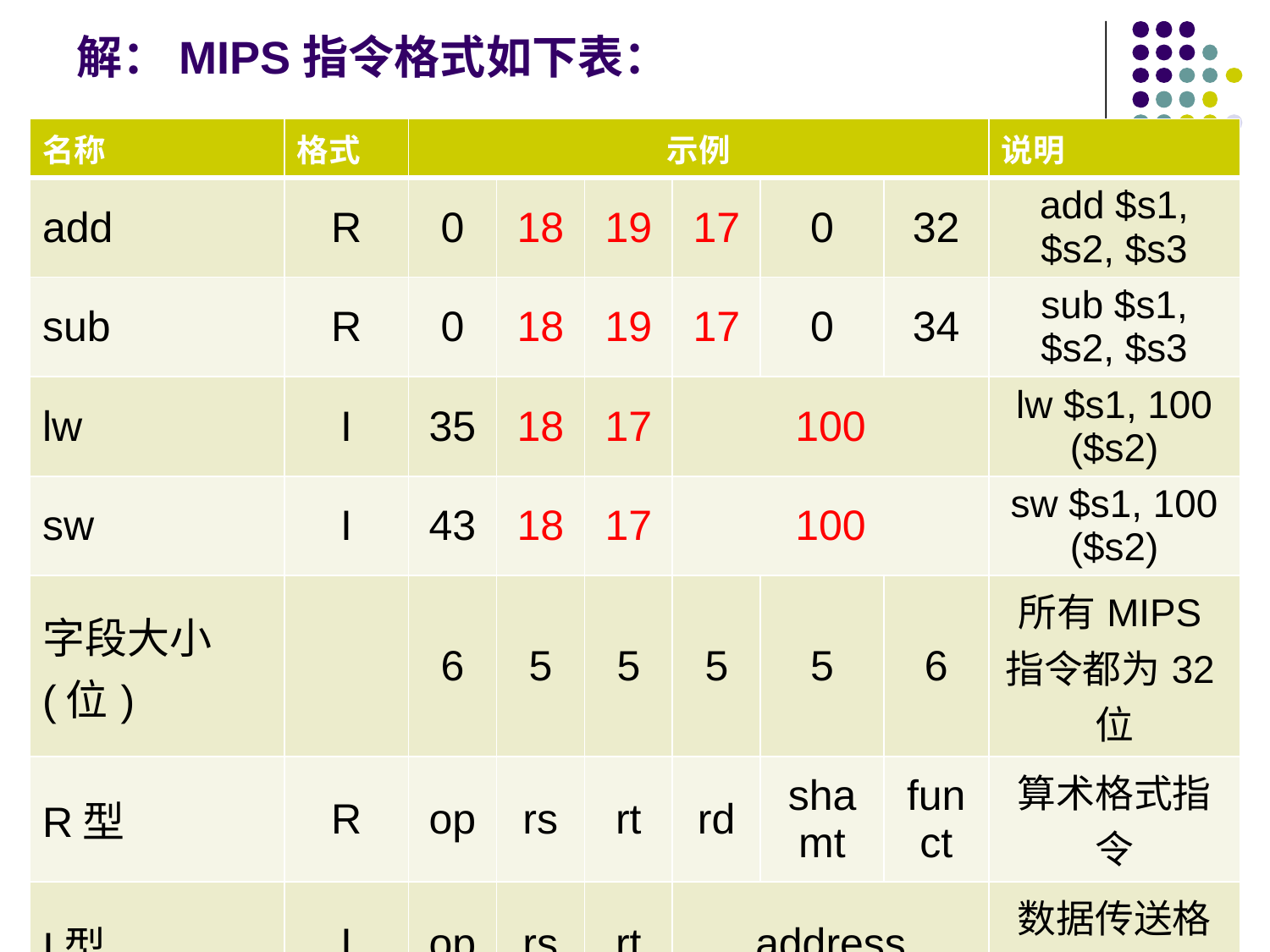

# 解：MIPS指令格式如下表：
| 名称 | 格式 | 示例 |  |  |  |  |  | 说明 |
| --- | --- | --- | --- | --- | --- | --- | --- | --- |
| add | R | 0 | 18 | 19 | 17 | 0 | 32 | add $s1, $s2, $s3 |
| sub | R | 0 | 18 | 19 | 17 | 0 | 34 | sub $s1, $s2, $s3 |
| lw | I | 35 | 18 | 17 | 100 |  |  | lw $s1, 100 ($s2) |
| sw | I | 43 | 18 | 17 | 100 |  |  | sw $s1, 100 ($s2) |
| 字段大小(位) |  | 6 | 5 | 5 | 5 | 5 | 6 | 所有MIPS指令都为32位 |
| R型 | R | op | rs | rt | rd | shamt | funct | 算术格式指令 |
| I型 | I | op | rs | rt | address |  |  | 数据传送格式指令 |